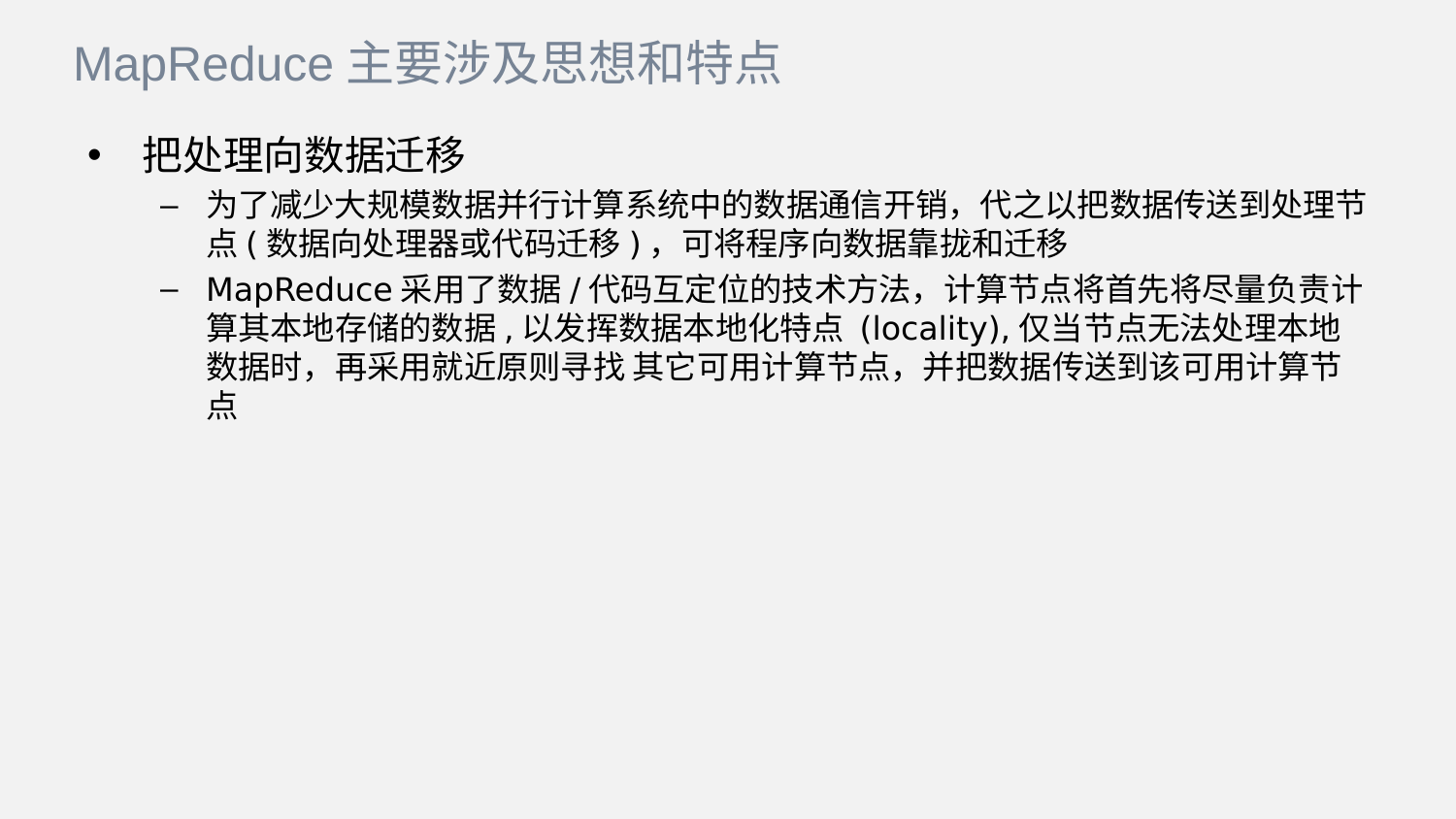

MapReduce主要涉及思想和特点
把处理向数据迁移
为了减少大规模数据并行计算系统中的数据通信开销，代之以把数据传送到处理节点(数据向处理器或代码迁移)，可将程序向数据靠拢和迁移
MapReduce采用了数据/代码互定位的技术方法，计算节点将首先将尽量负责计算其本地存储的数据,以发挥数据本地化特点 (locality),仅当节点无法处理本地数据时，再采用就近原则寻找 其它可用计算节点，并把数据传送到该可用计算节点